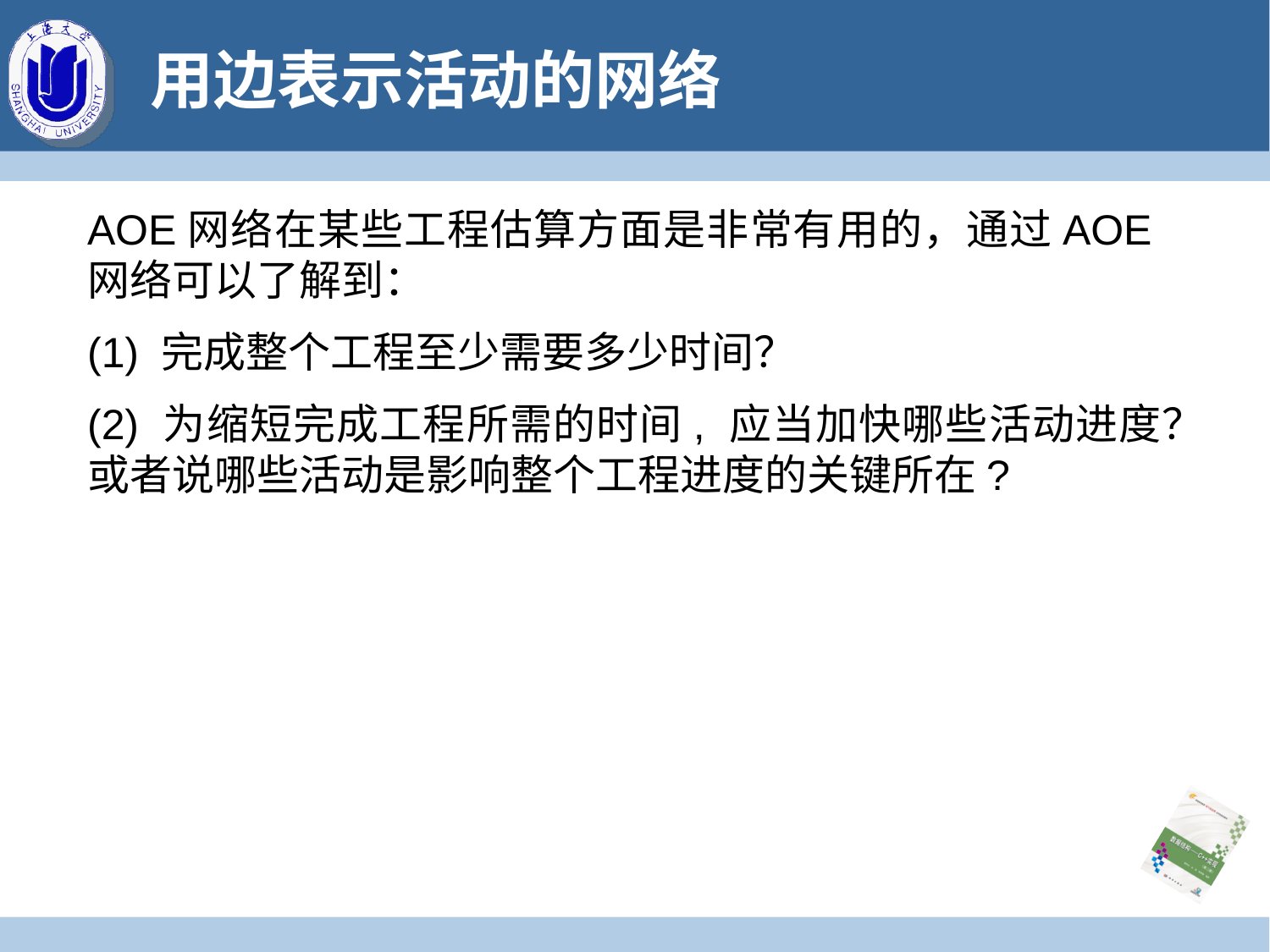

# 用边表示活动的网络
AOE网络在某些工程估算方面是非常有用的，通过AOE网络可以了解到：
(1) 完成整个工程至少需要多少时间？
(2) 为缩短完成工程所需的时间, 应当加快哪些活动进度？或者说哪些活动是影响整个工程进度的关键所在?